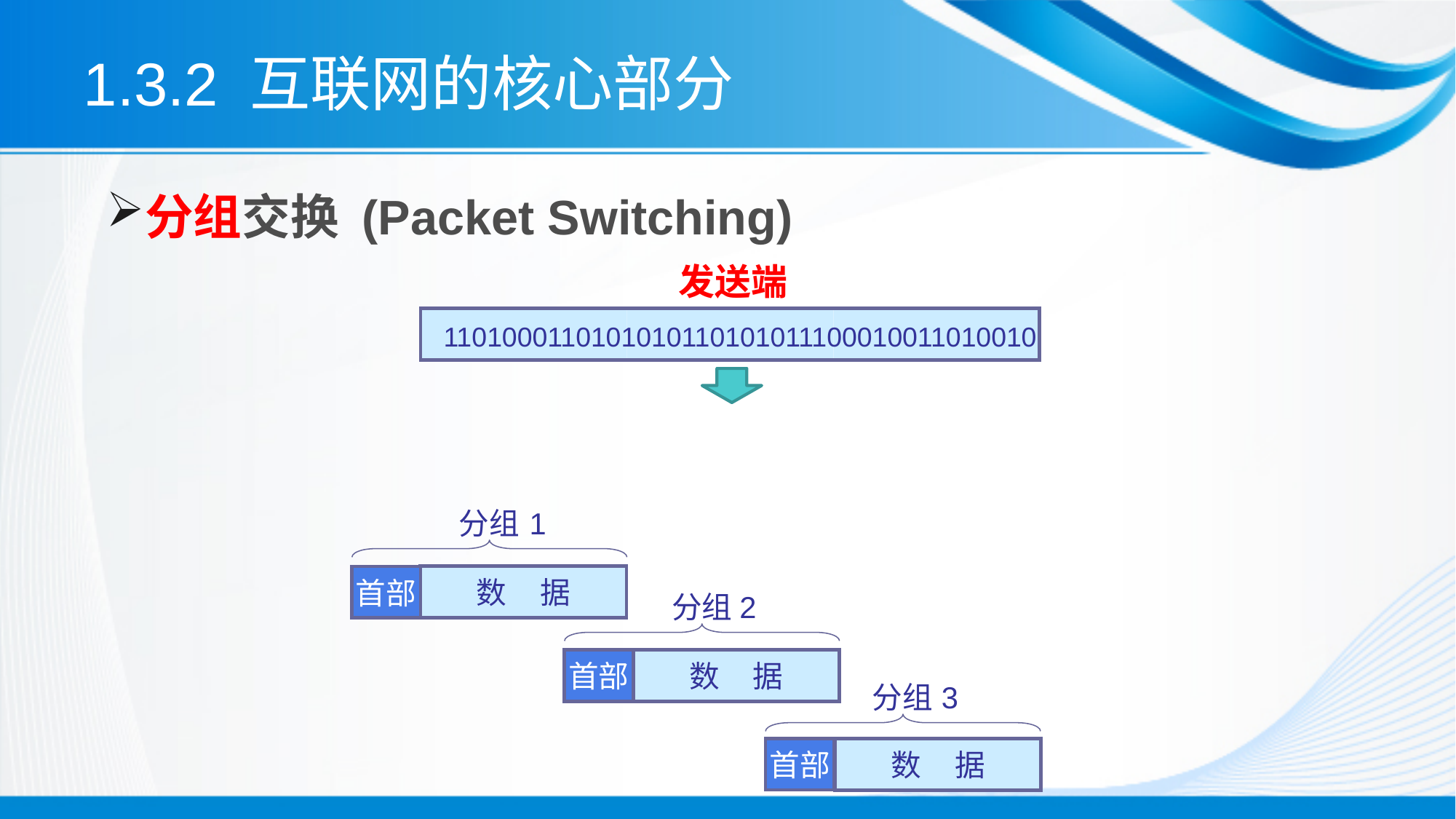

1.3.2 互联网的核心部分
分组交换 (Packet Switching)
发送端

1101000110101010110101011100010011010010

分组 1
数     据
首部

分组 2
首部
数     据

分组 3
首部
数     据